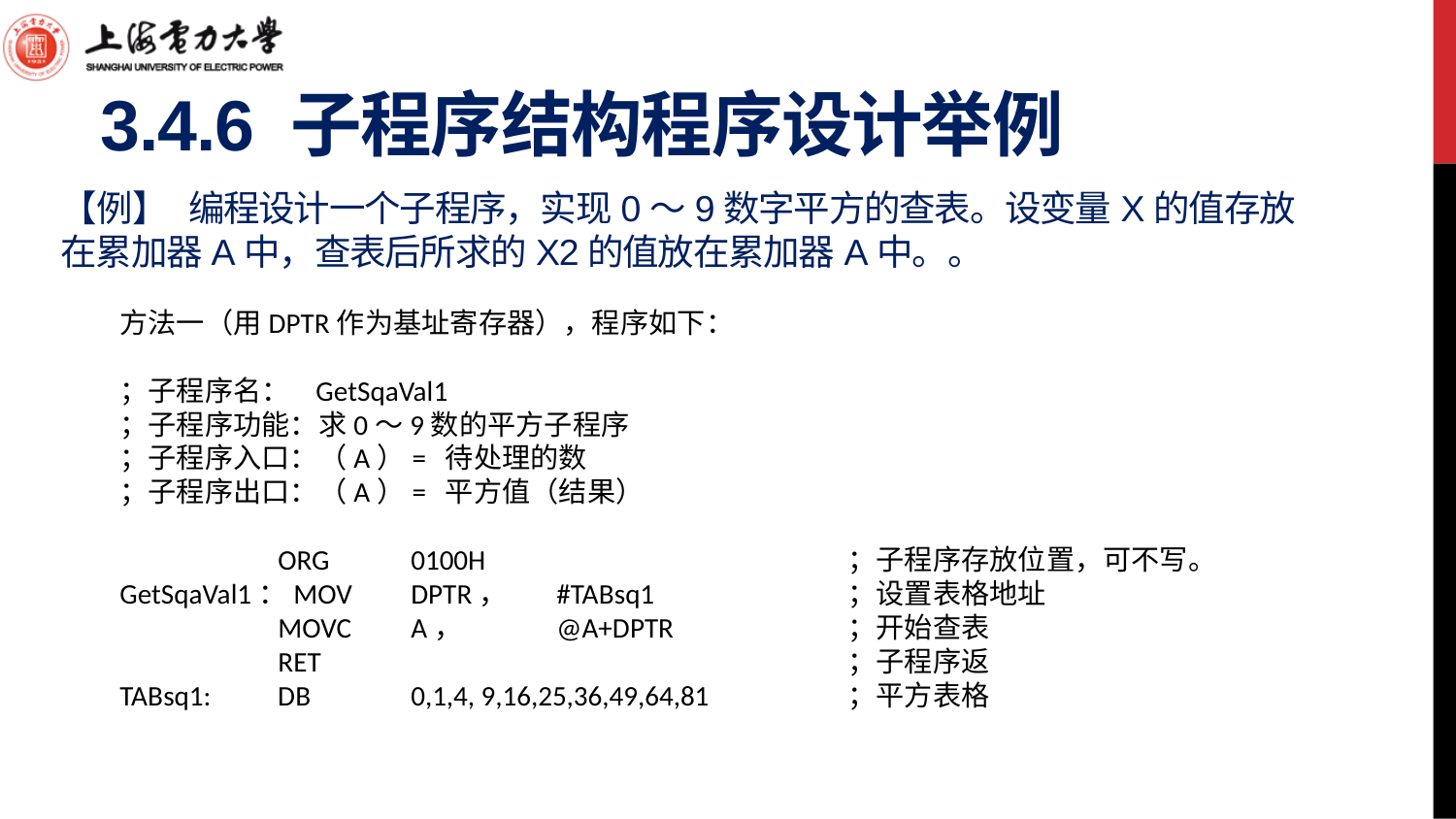

3.4.6 子程序结构程序设计举例
# 【例】   编程设计一个子程序，实现0～9数字平方的查表。设变量x的值存放在累加器A中，查表后所求的x2的值放在累加器A中。。
方法一（用DPTR作为基址寄存器），程序如下：

；子程序名：   GetSqaVal1
；子程序功能：求0～9数的平方子程序
；子程序入口：（A）=  待处理的数
；子程序出口：（A）=  平方值（结果）

	  ORG	0100H			；子程序存放位置，可不写。
GetSqaVal1：MOV	DPTR，	#TABsq1		；设置表格地址
	  MOVC	A，	@A+DPTR		；开始查表
	  RET				；子程序返
TABsq1:	  DB	0,1,4, 9,16,25,36,49,64,81	；平方表格